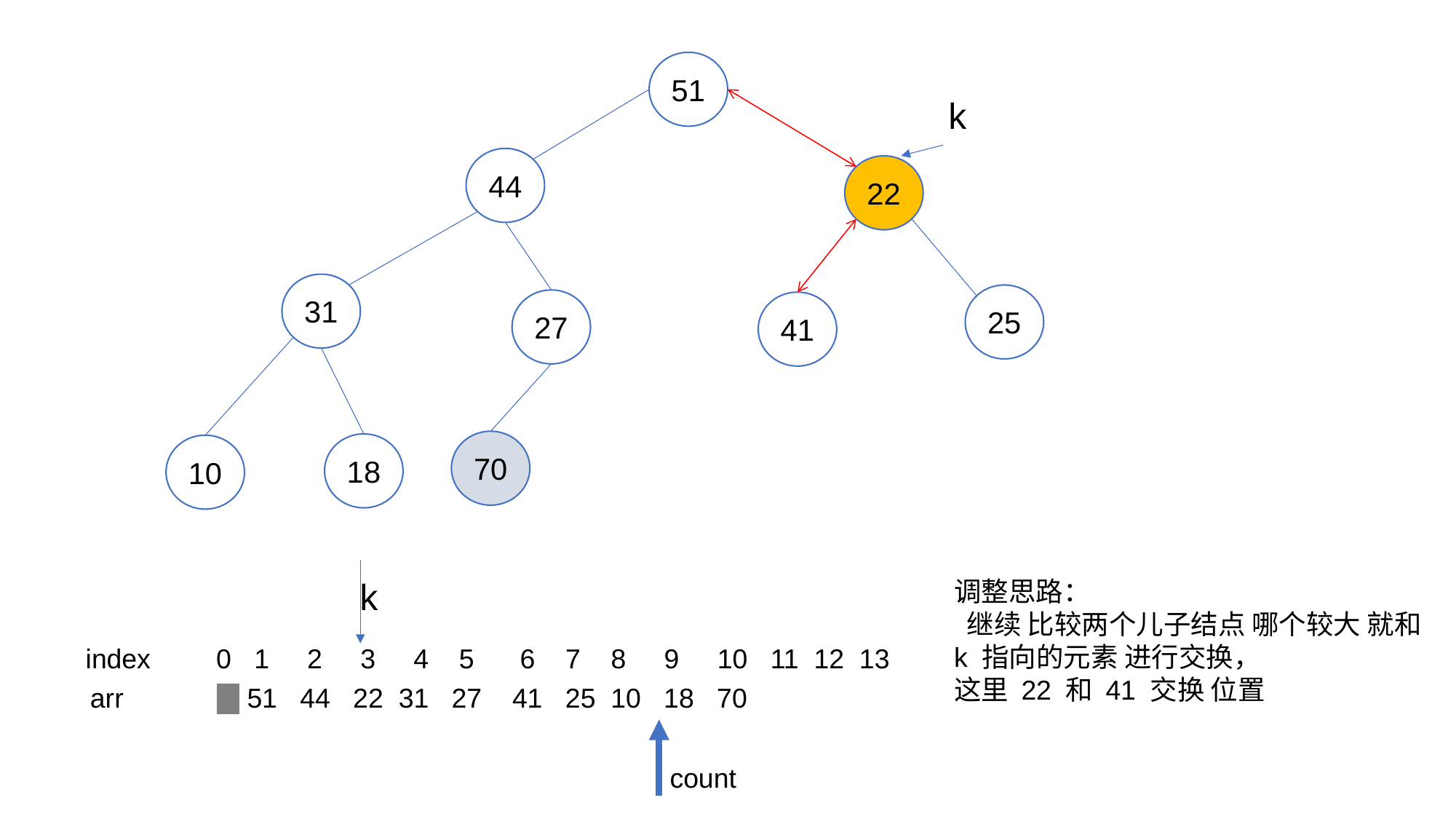

51
k
44
22
31
25
27
41
70
18
10
调整思路：
 继续 比较两个儿子结点 哪个较大 就和 k 指向的元素 进行交换，
这里 22 和 41 交换 位置
k
 0   1     2     3     4    5      6    7    8     9     10   11  12  13
index
    51   44   22  31   27    41   25  10   18   70
arr
count